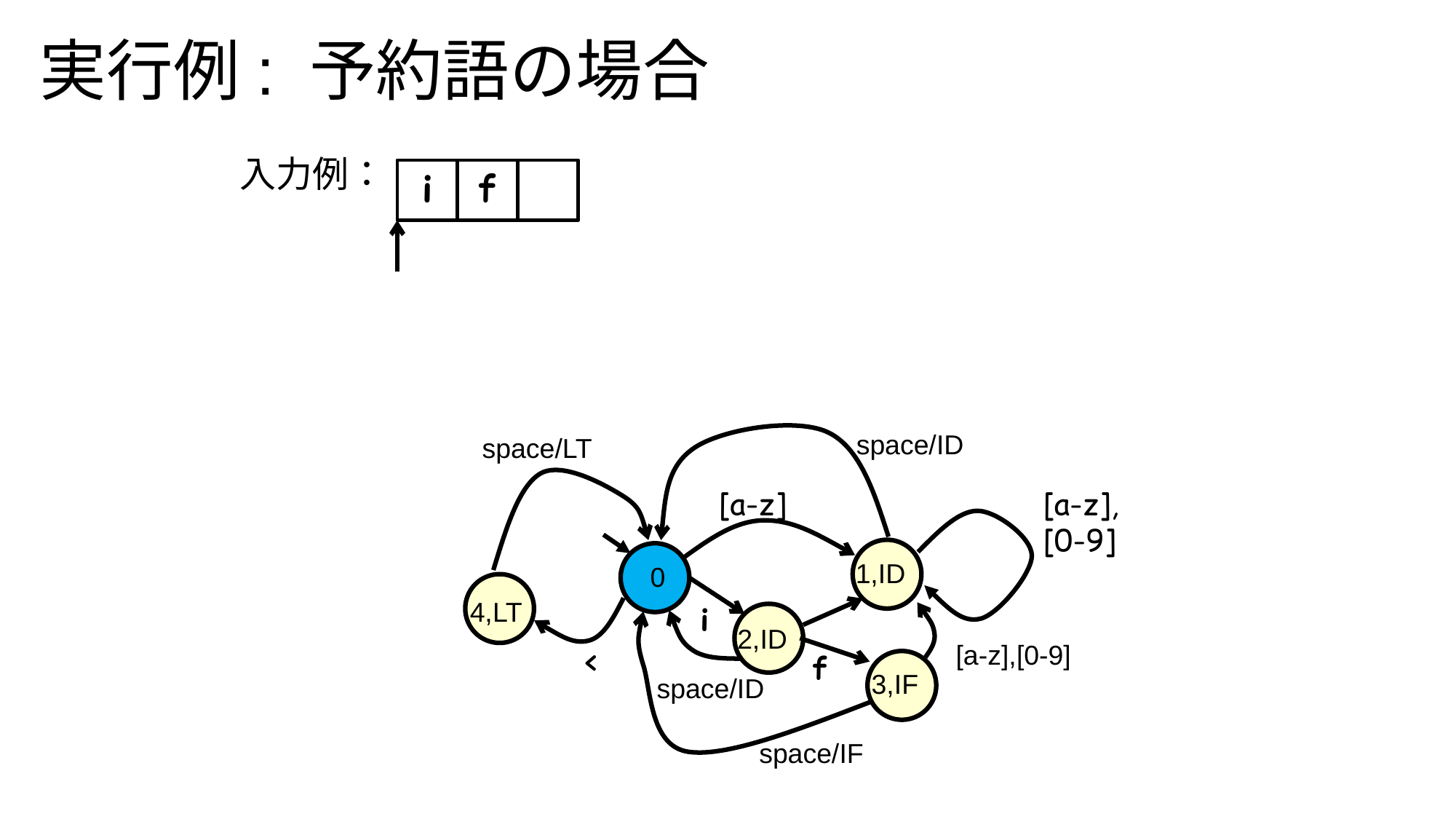

実行例: 予約語の場合
入力例：
i
f

space/ID

space/LT

[a-z],
[0-9]
  [a-z]

1,ID
0

4,LT
i

2,ID
[a-z],[0-9]
<
f

3,IF
space/ID
space/IF